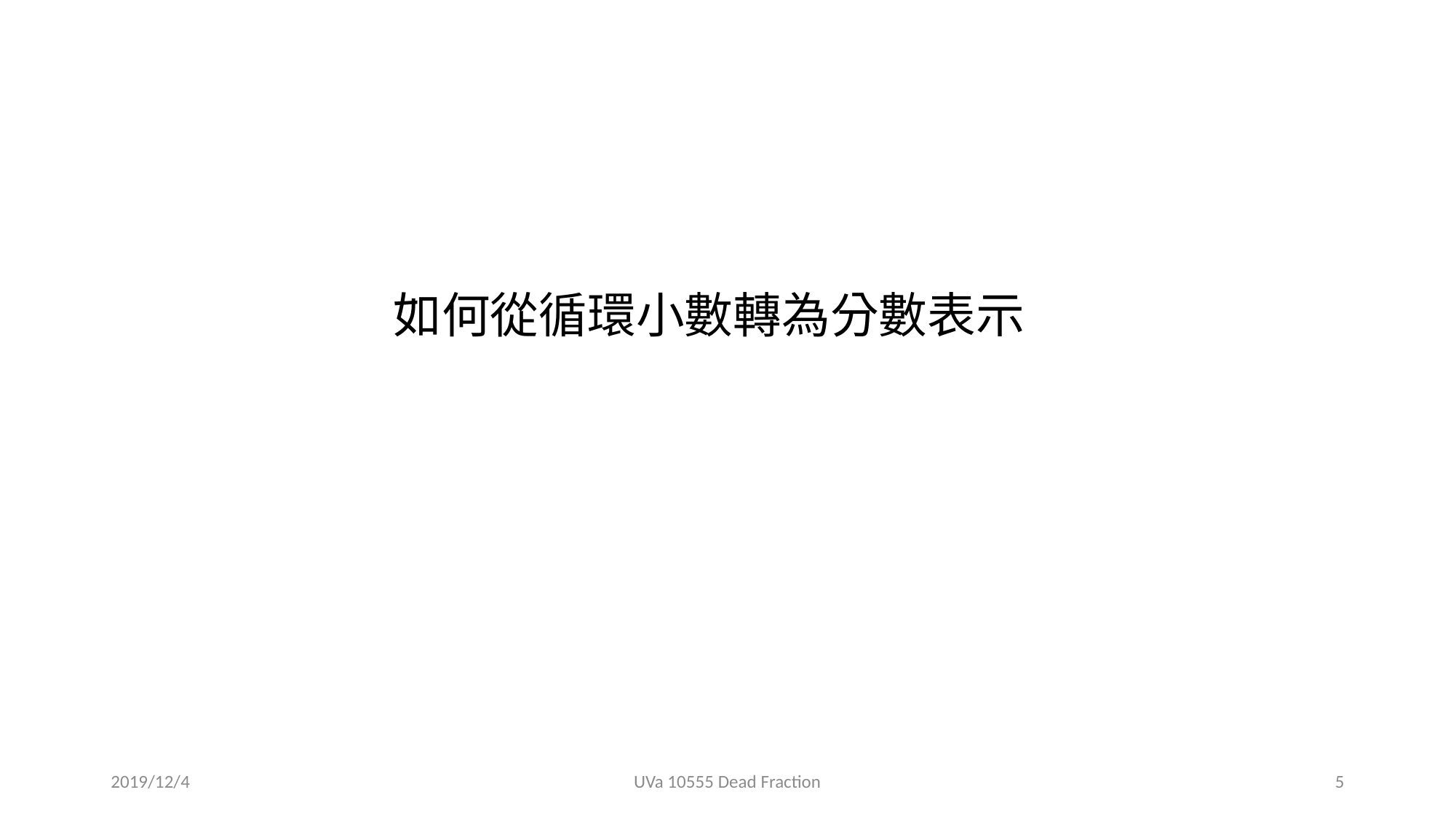

如何從循環小數轉為分數表示
2019/12/4
UVa 10555 Dead Fraction
5